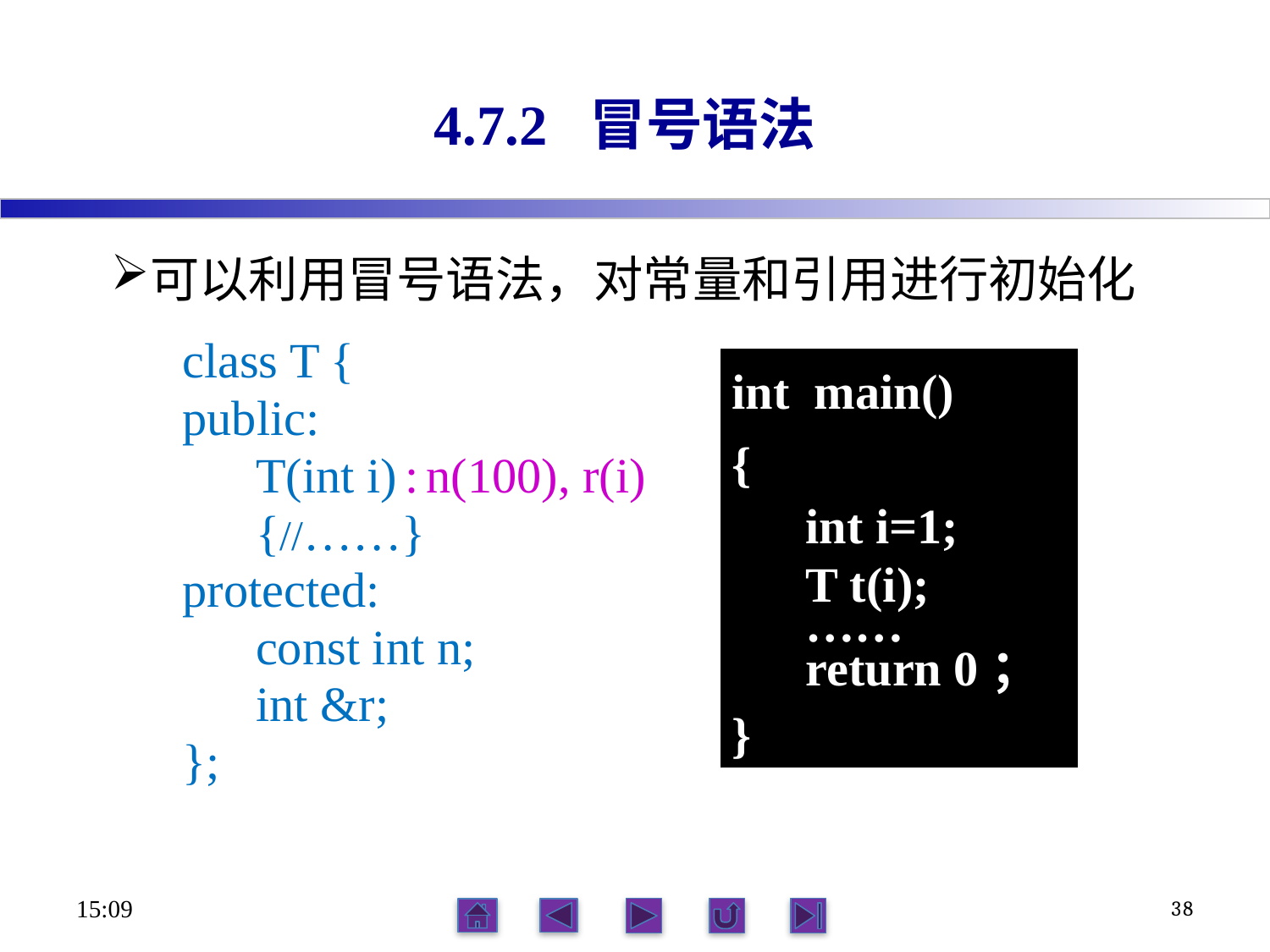

# 4.7.2  冒号语法
可以利用冒号语法，对常量和引用进行初始化
class T {
public:
      T(int i) : n(100), r(i)
      {//……}
protected:
      const int n;
      int &r;
};

int  main()
{
      int i=1;
      T t(i);
      ……
      return 0；
}
15:09
38